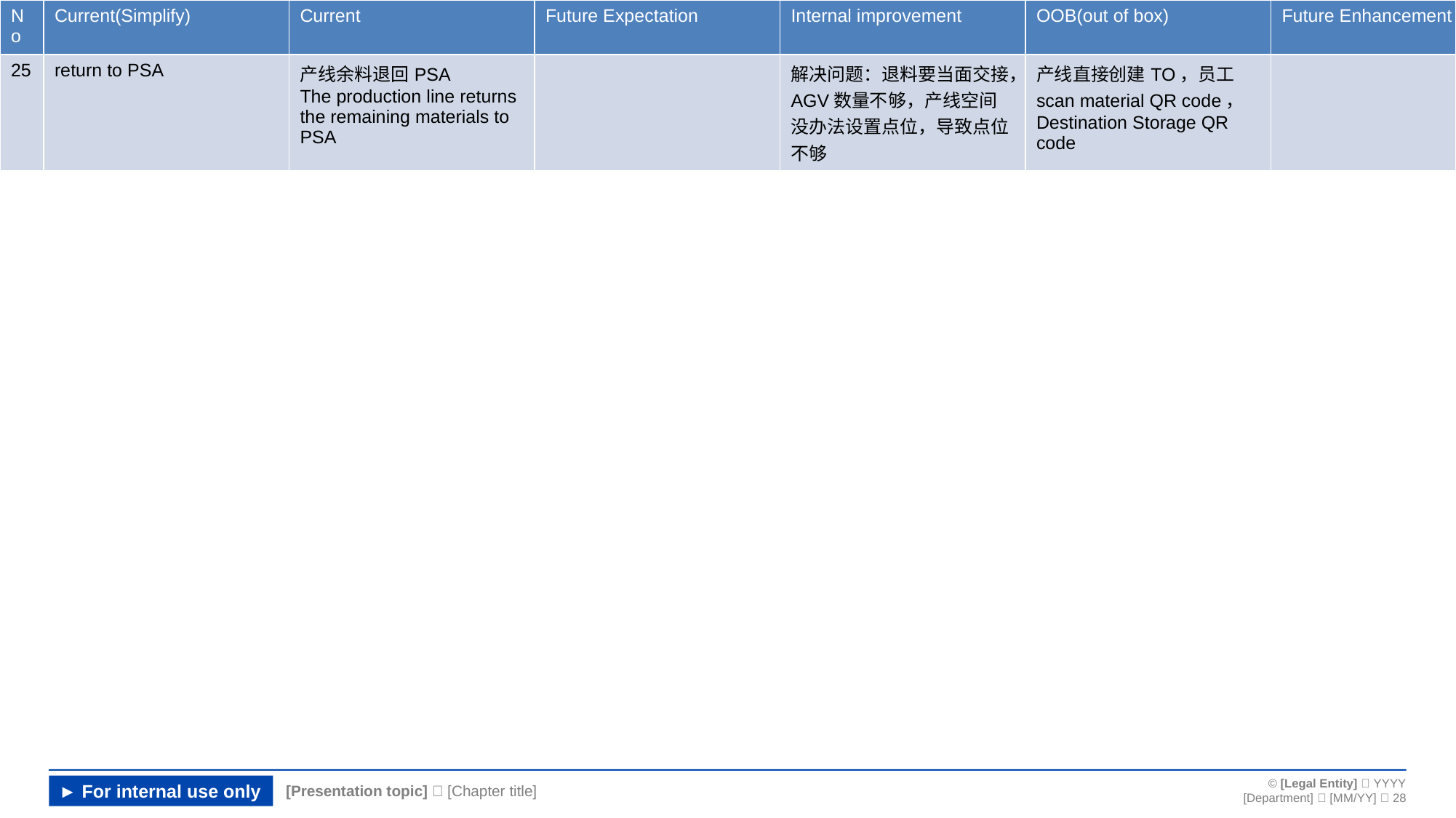

| No | Current(Simplify) | Current | Future Expectation | Internal improvement | OOB(out of box) | Future Enhancement |  |
| --- | --- | --- | --- | --- | --- | --- | --- |
| 25 | return to PSA | 产线余料退回PSA The production line returns the remaining materials to PSA |  | 解决问题：退料要当面交接，AGV数量不够，产线空间没办法设置点位，导致点位不够 | 产线直接创建TO，员工 scan material QR code，Destination Storage QR code |  |  |
#